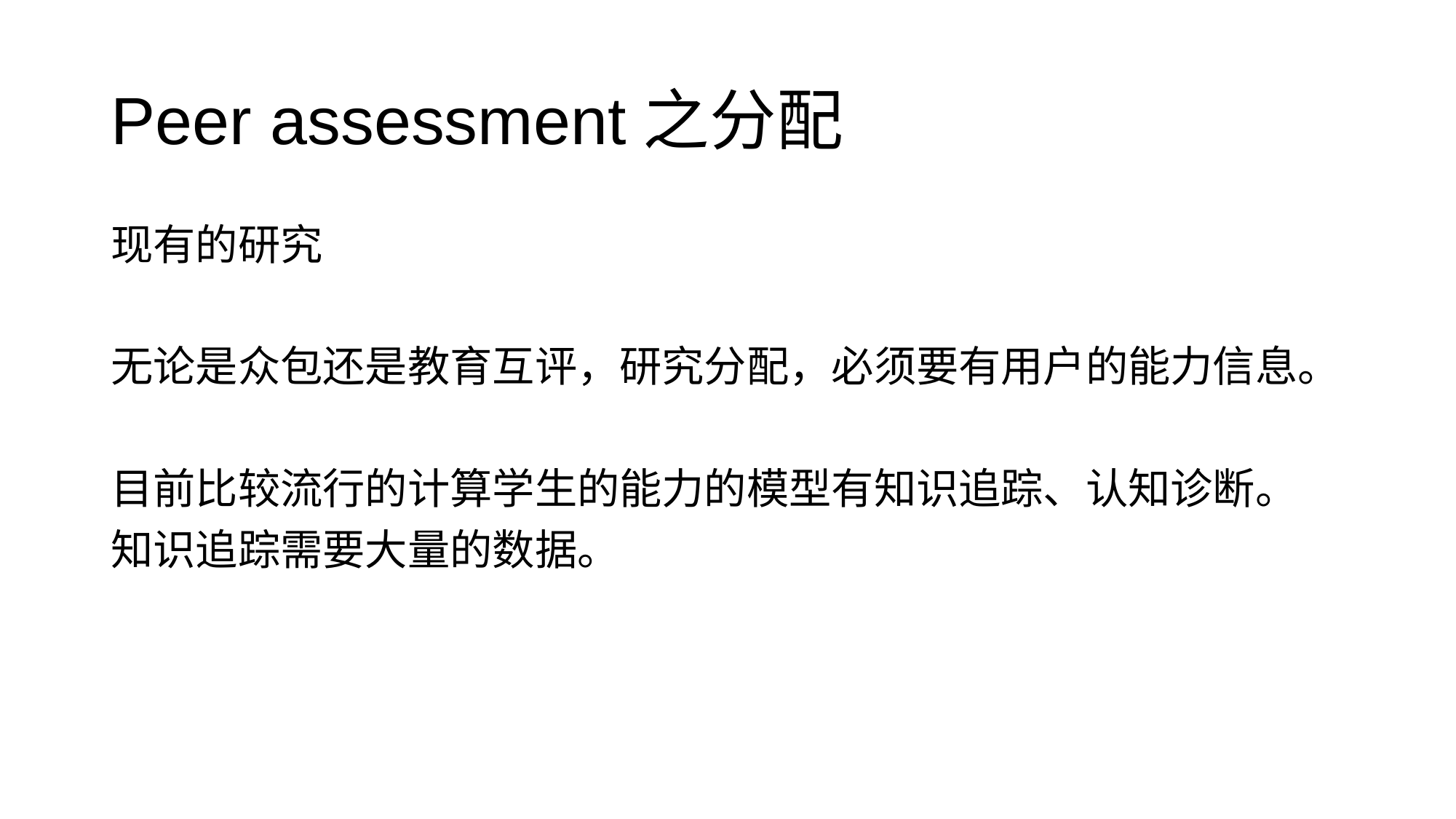

# Peer assessment之分配
现有的研究

无论是众包还是教育互评，研究分配，必须要有用户的能力信息。

目前比较流行的计算学生的能力的模型有知识追踪、认知诊断。
知识追踪需要大量的数据。